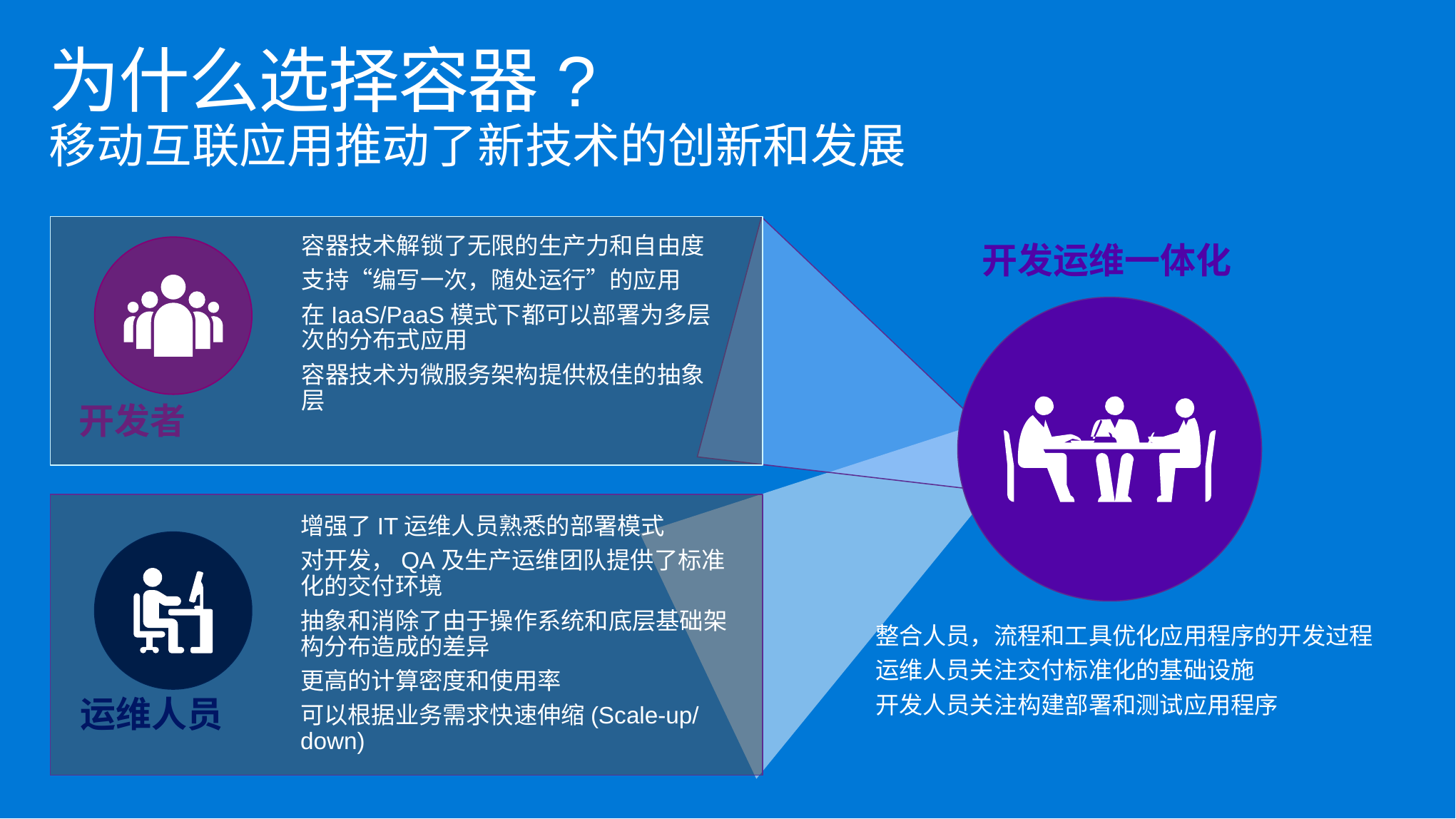

# 为什么选择容器? 移动互联应用推动了新技术的创新和发展
容器技术解锁了无限的生产力和自由度
支持“编写一次，随处运行”的应用
在IaaS/PaaS模式下都可以部署为多层次的分布式应用
容器技术为微服务架构提供极佳的抽象层

开发者
开发运维一体化

增强了IT运维人员熟悉的部署模式
对开发，QA及生产运维团队提供了标准化的交付环境
抽象和消除了由于操作系统和底层基础架构分布造成的差异
更高的计算密度和使用率
可以根据业务需求快速伸缩(Scale-up/down)

运维人员
整合人员，流程和工具优化应用程序的开发过程
运维人员关注交付标准化的基础设施
开发人员关注构建部署和测试应用程序